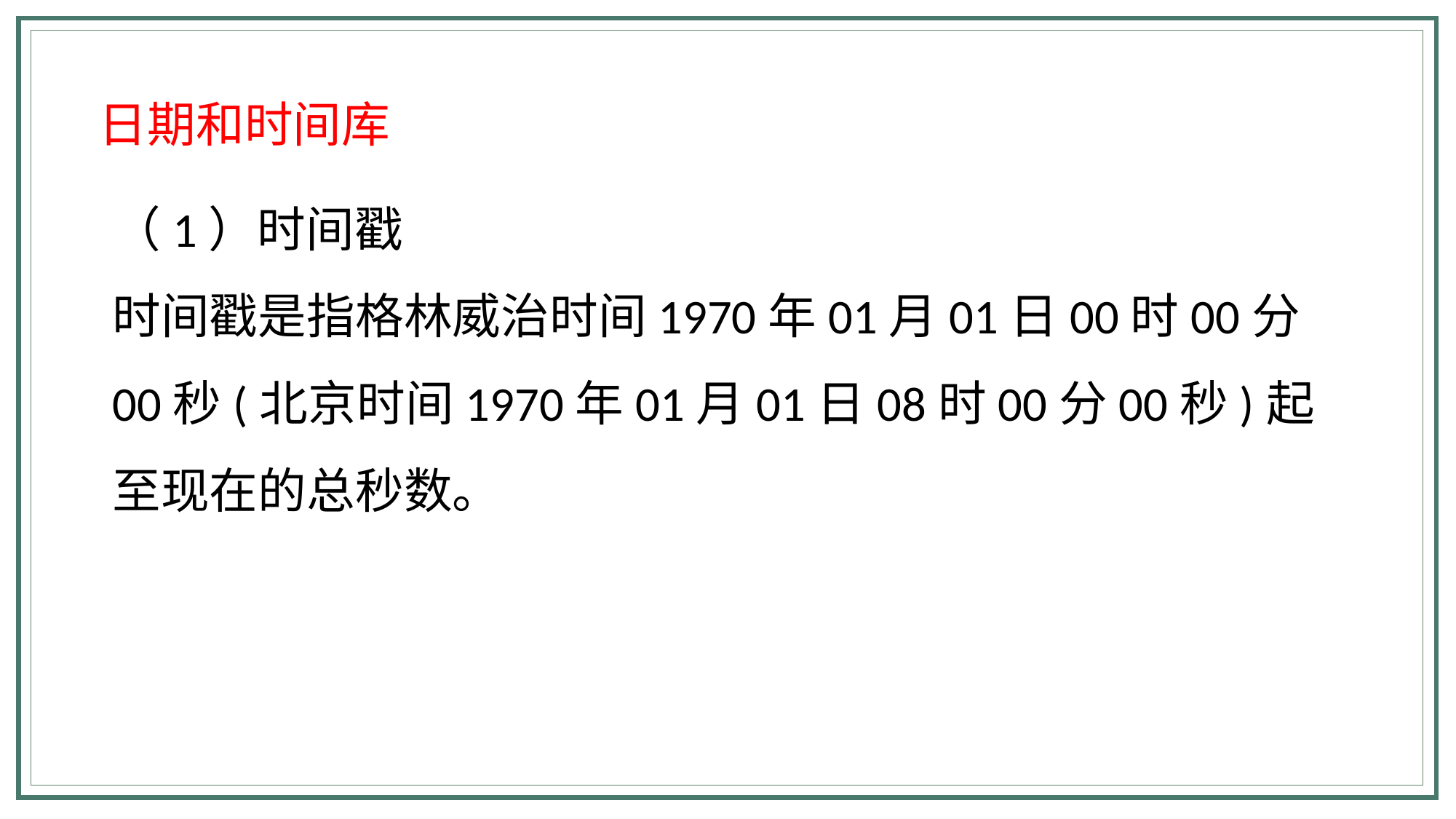

日期和时间库

（1）时间戳
时间戳是指格林威治时间1970年01月01日00时00分00秒(北京时间1970年01月01日08时00分00秒)起至现在的总秒数。